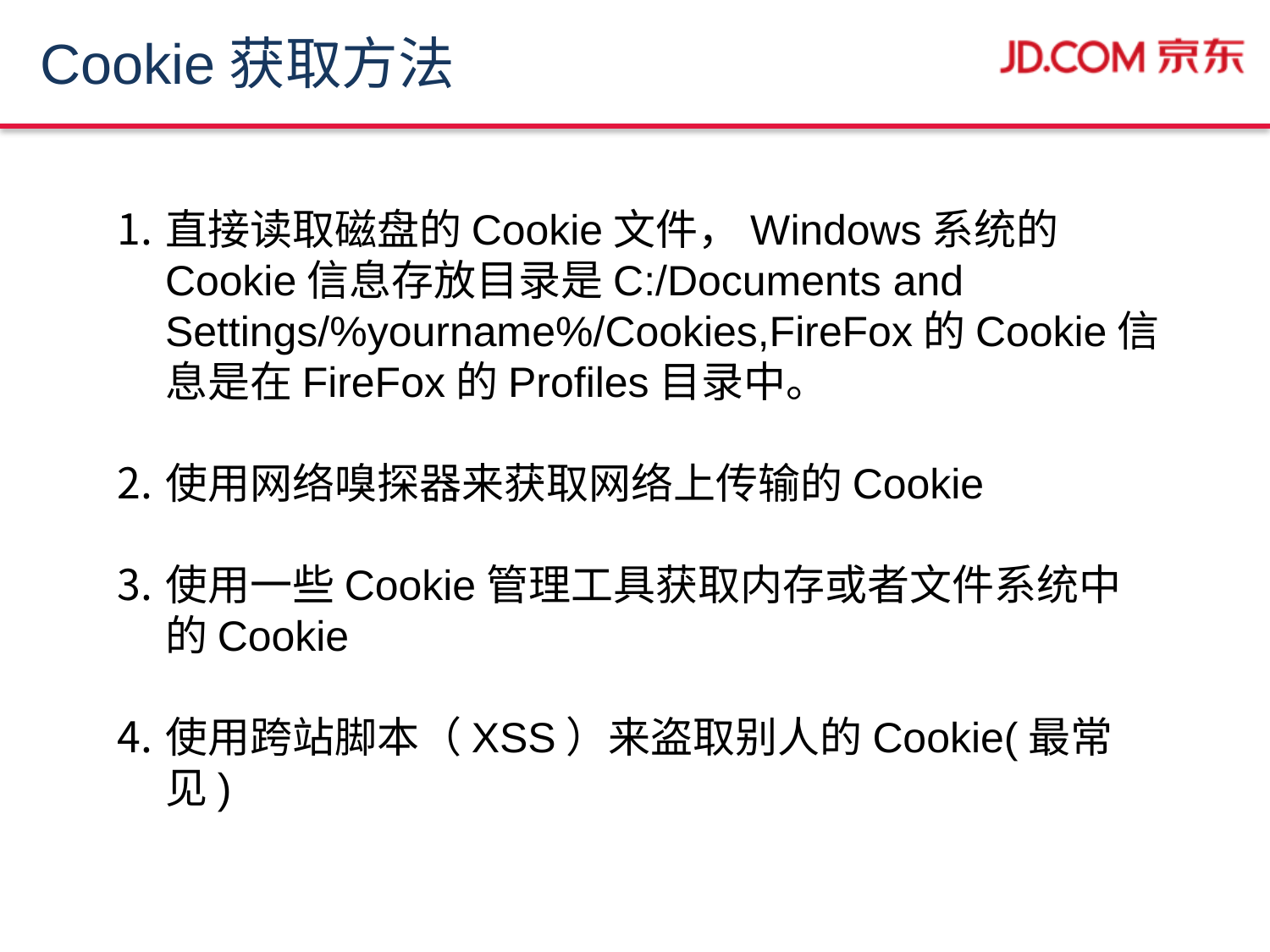

# Cookie获取方法

直接读取磁盘的Cookie文件，Windows系统的Cookie信息存放目录是C:/Documents and Settings/%yourname%/Cookies,FireFox的Cookie信息是在FireFox的Profiles目录中。

使用网络嗅探器来获取网络上传输的Cookie

使用一些Cookie管理工具获取内存或者文件系统中的Cookie

使用跨站脚本（XSS）来盗取别人的Cookie(最常见)